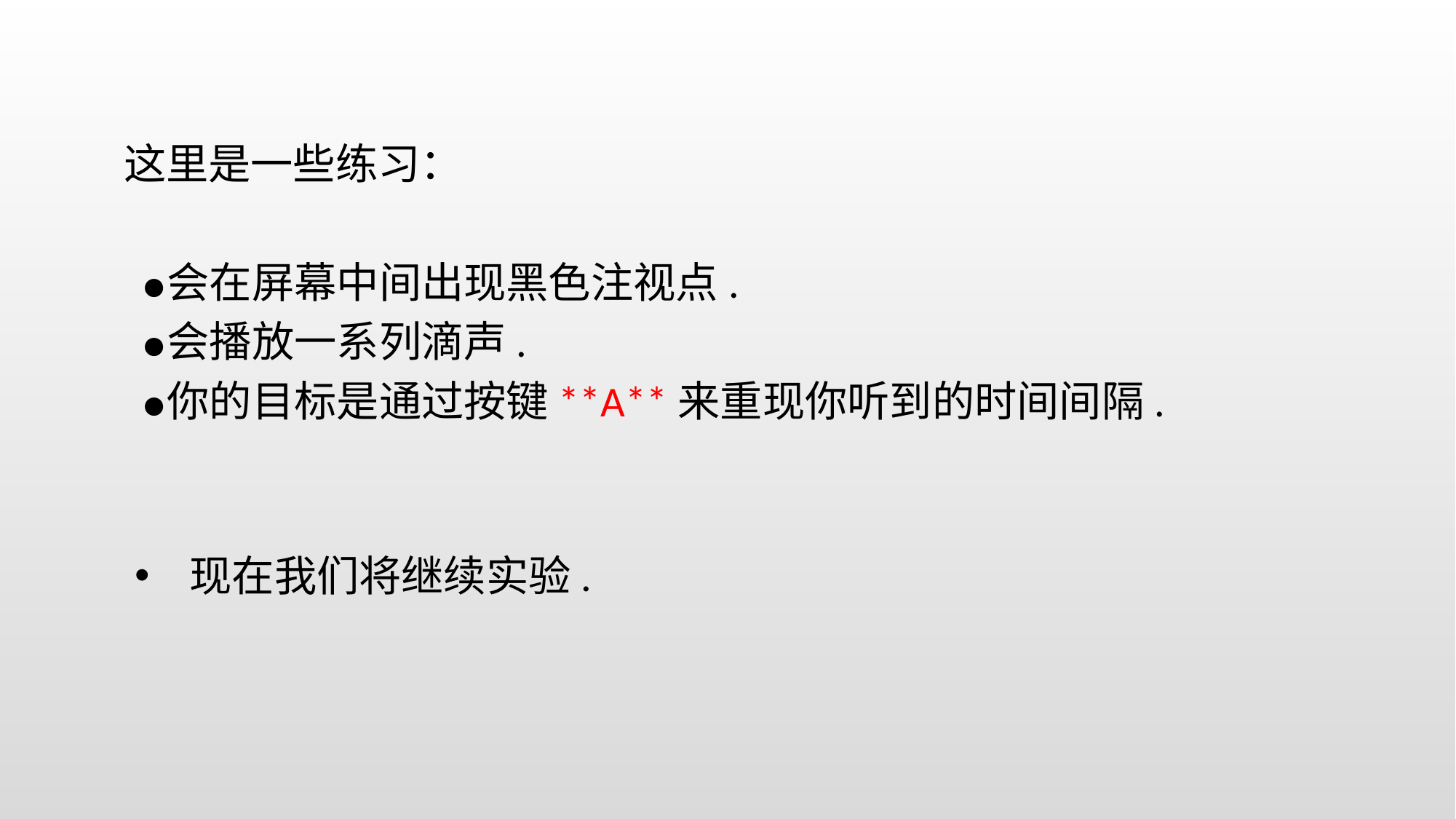

这里是一些练习：
会在屏幕中间出现黑色注视点.
会播放一系列滴声.
你的目标是通过按键**A**来重现你听到的时间间隔.
现在我们将继续实验.